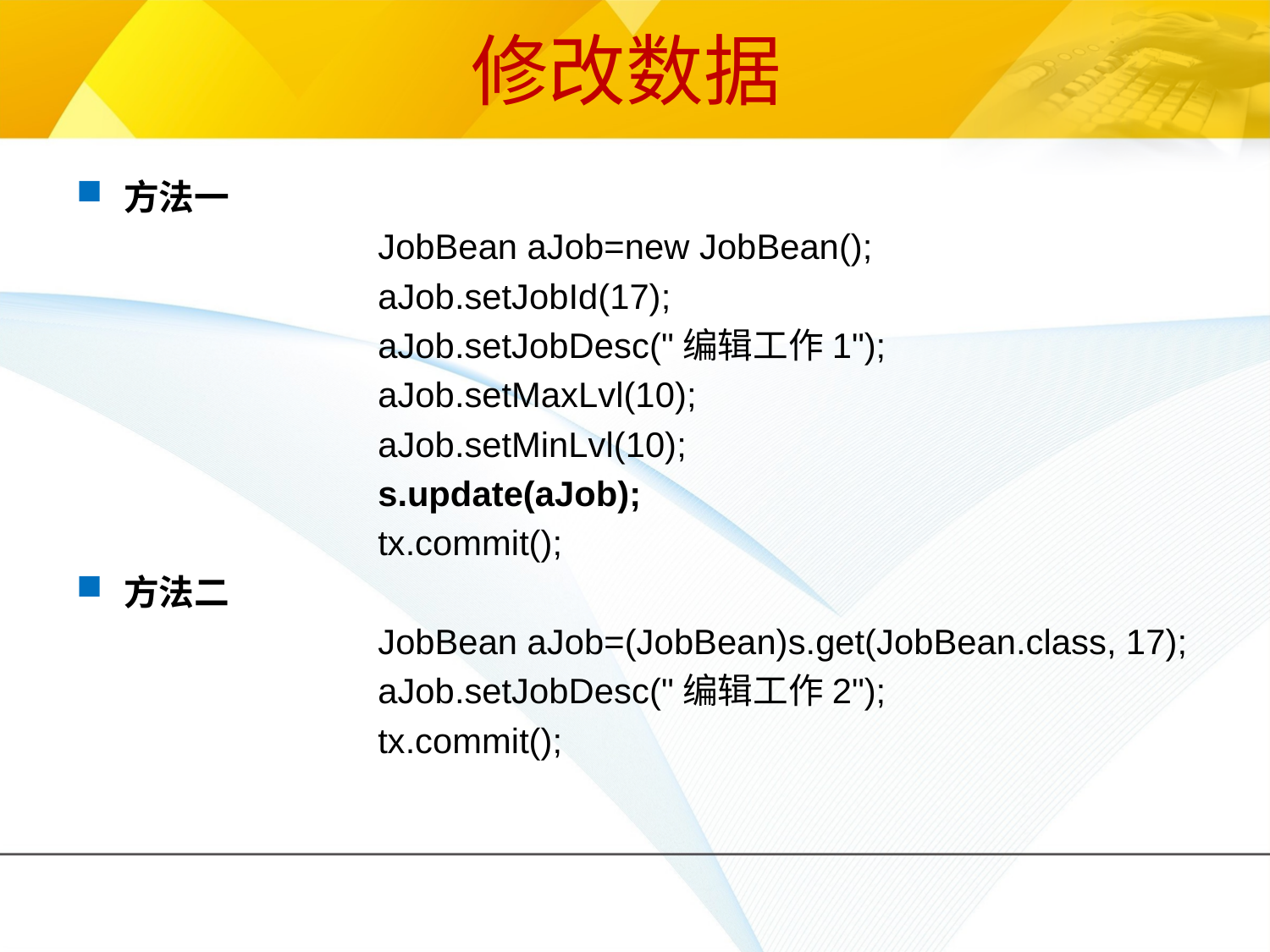

# 修改数据
方法一
			JobBean aJob=new JobBean();
			aJob.setJobId(17);
			aJob.setJobDesc("编辑工作1");
			aJob.setMaxLvl(10);
			aJob.setMinLvl(10);
			s.update(aJob);
			tx.commit();
方法二
			JobBean aJob=(JobBean)s.get(JobBean.class, 17);
			aJob.setJobDesc("编辑工作2");
			tx.commit();
32